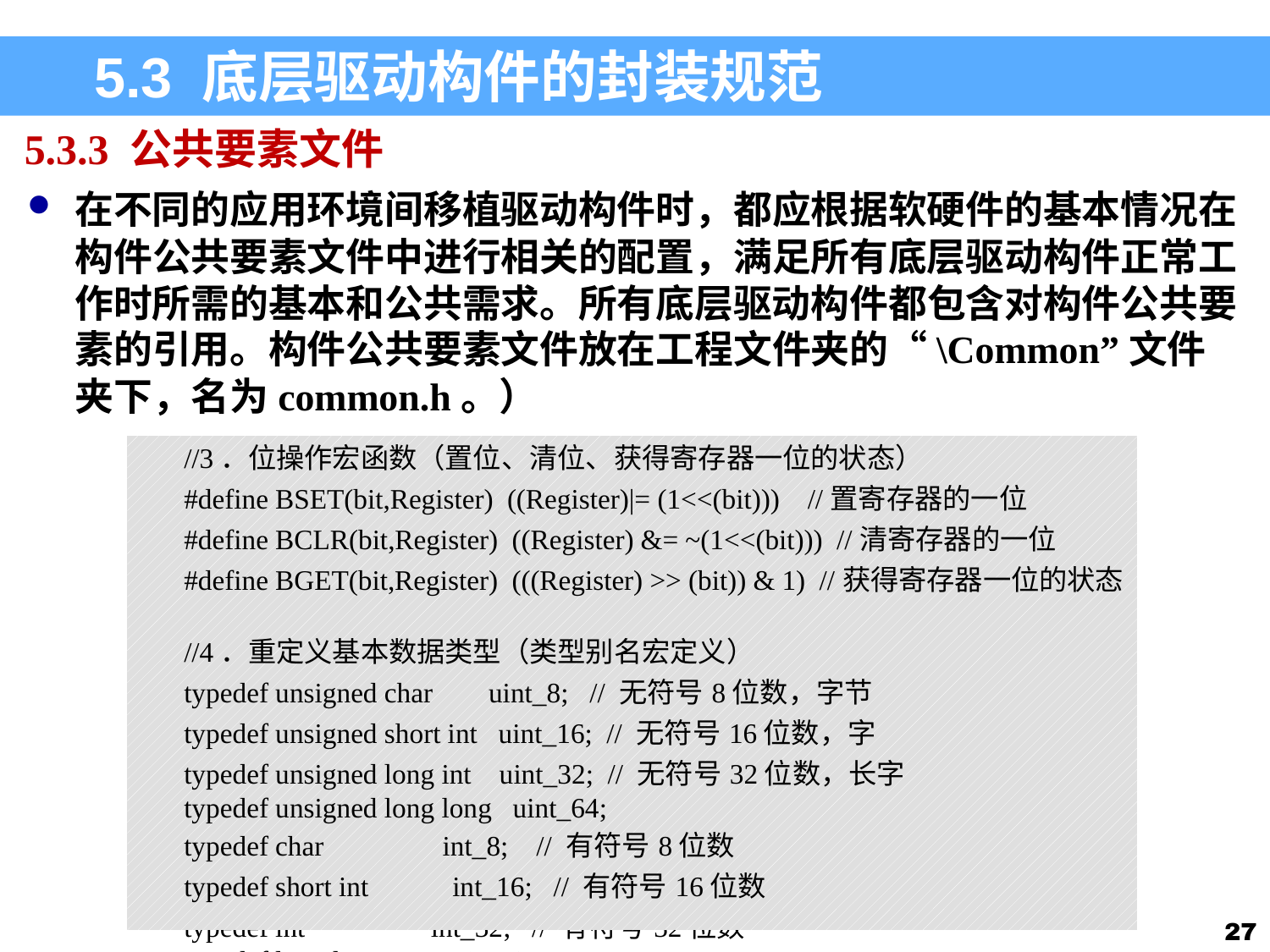

5.3 底层驱动构件的封装规范
5.3.3 公共要素文件
在不同的应用环境间移植驱动构件时，都应根据软硬件的基本情况在构件公共要素文件中进行相关的配置，满足所有底层驱动构件正常工作时所需的基本和公共需求。所有底层驱动构件都包含对构件公共要素的引用。构件公共要素文件放在工程文件夹的“\Common”文件夹下，名为common.h。）
| //3．位操作宏函数（置位、清位、获得寄存器一位的状态） #define BSET(bit,Register) ((Register)|= (1<<(bit))) //置寄存器的一位 #define BCLR(bit,Register) ((Register) &= ~(1<<(bit))) //清寄存器的一位 #define BGET(bit,Register) (((Register) >> (bit)) & 1) //获得寄存器一位的状态 //4．重定义基本数据类型（类型别名宏定义） typedef unsigned char uint\_8; // 无符号8位数，字节 typedef unsigned short int uint\_16; // 无符号16位数，字 typedef unsigned long int uint\_32; // 无符号32位数，长字 typedef unsigned long long uint\_64; typedef char int\_8; // 有符号8位数 typedef short int int\_16; // 有符号16位数 typedef int int\_32; // 有符号32位数 typedef long long int\_64; |
| --- |
|  |
27